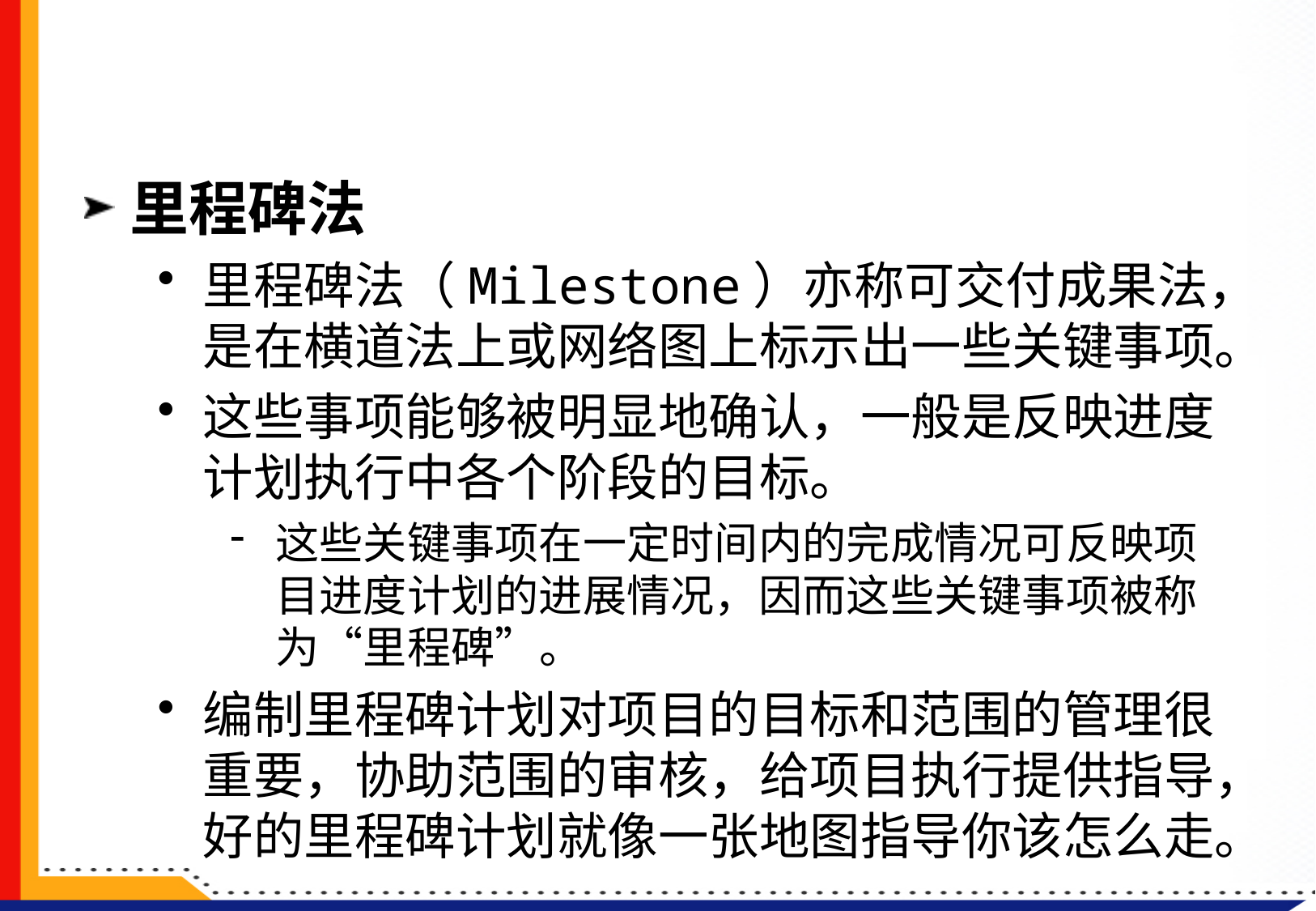

77
#
里程碑法
里程碑法（Milestone）亦称可交付成果法，是在横道法上或网络图上标示出一些关键事项。
这些事项能够被明显地确认，一般是反映进度计划执行中各个阶段的目标。
这些关键事项在一定时间内的完成情况可反映项目进度计划的进展情况，因而这些关键事项被称为“里程碑”。
编制里程碑计划对项目的目标和范围的管理很重要，协助范围的审核，给项目执行提供指导，好的里程碑计划就像一张地图指导你该怎么走。